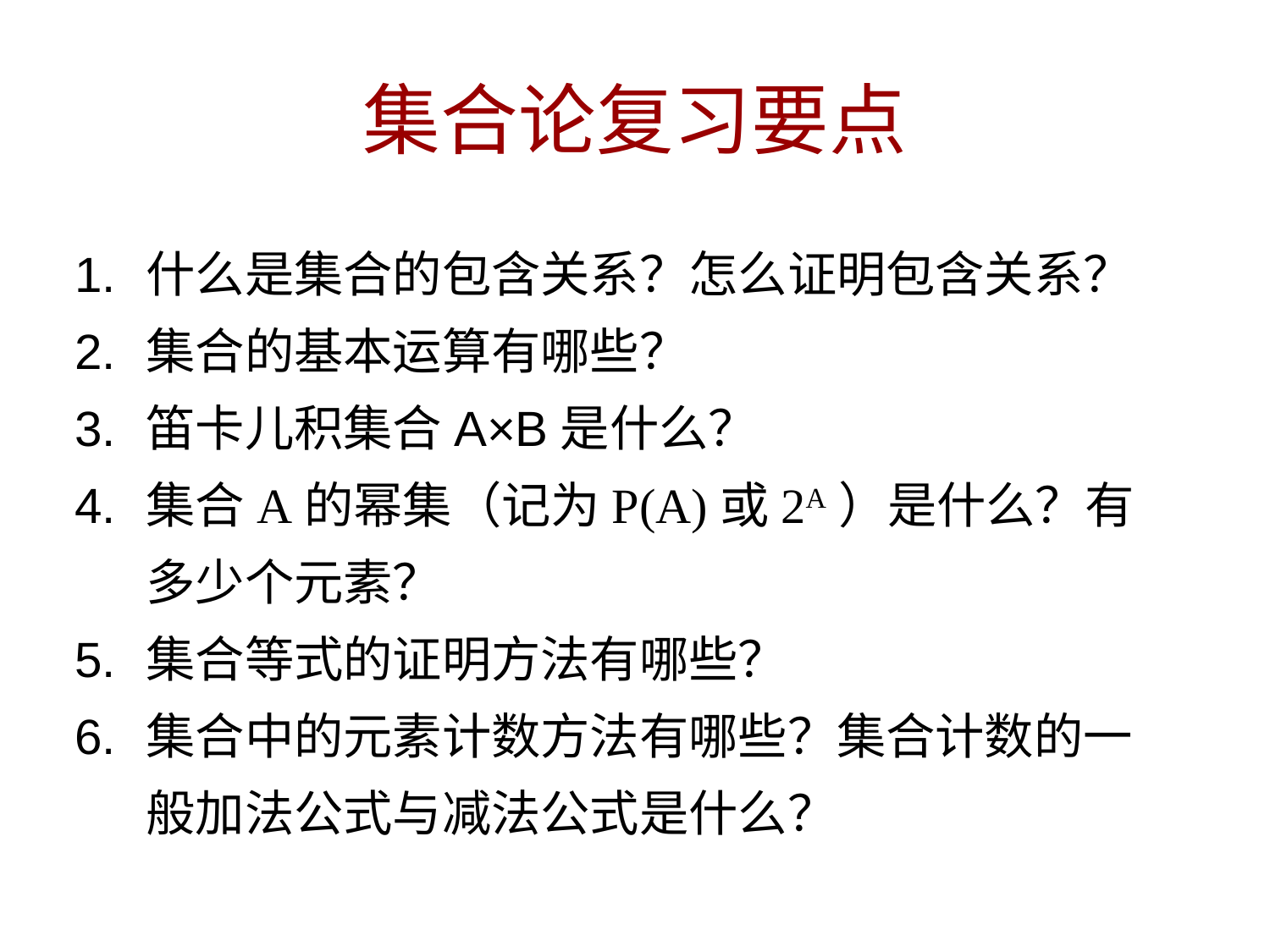

# 集合论复习要点
什么是集合的包含关系？怎么证明包含关系？
集合的基本运算有哪些？
笛卡儿积集合A×B是什么？
集合A的幂集（记为P(A)或2A）是什么？有多少个元素？
集合等式的证明方法有哪些？
集合中的元素计数方法有哪些？集合计数的一般加法公式与减法公式是什么？